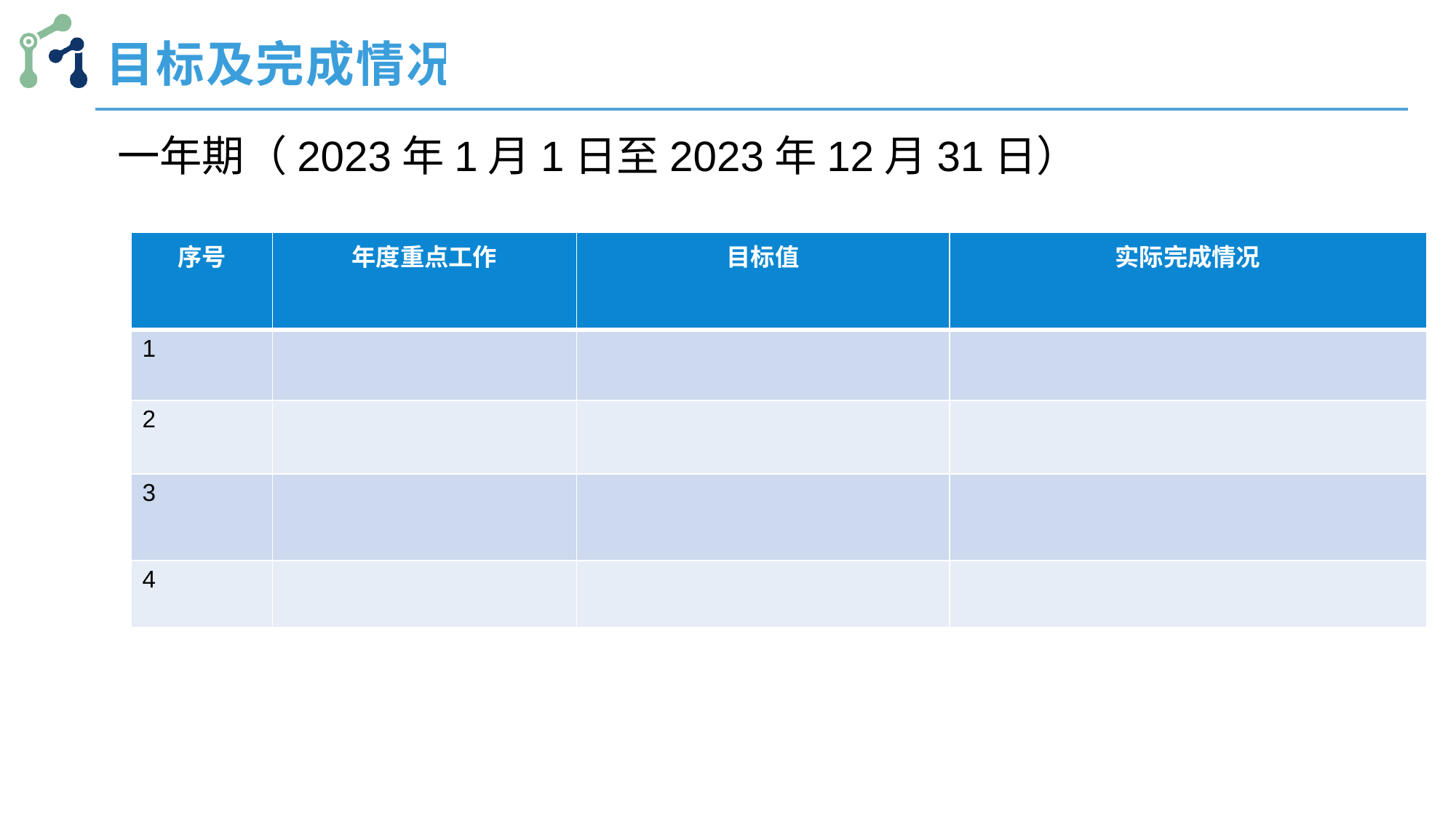

目标及完成情况
一年期（2023年1月1日至2023年12月31日）
| 序号 | 年度重点工作 | 目标值 | 实际完成情况 |
| --- | --- | --- | --- |
| 1 |  |  |  |
| 2 |  |  |  |
| 3 |  |  |  |
| 4 |  |  |  |